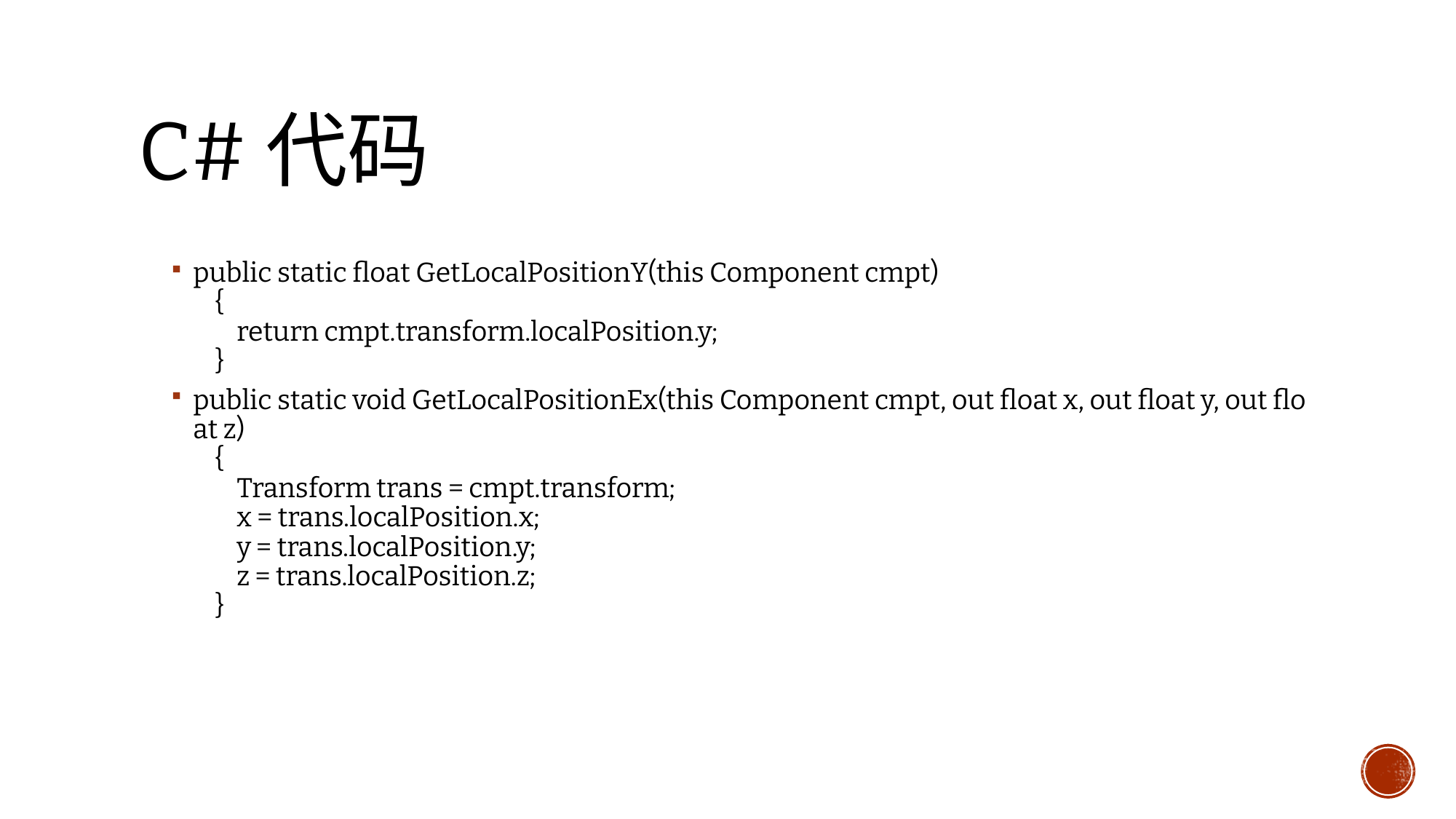

# C#代码
public static float GetLocalPositionY(this Component cmpt)
    {
        return cmpt.transform.localPosition.y;
    }
public static void GetLocalPositionEx(this Component cmpt, out float x, out float y, out float z)
    {
        Transform trans = cmpt.transform;
        x = trans.localPosition.x;
        y = trans.localPosition.y;
        z = trans.localPosition.z;
    }